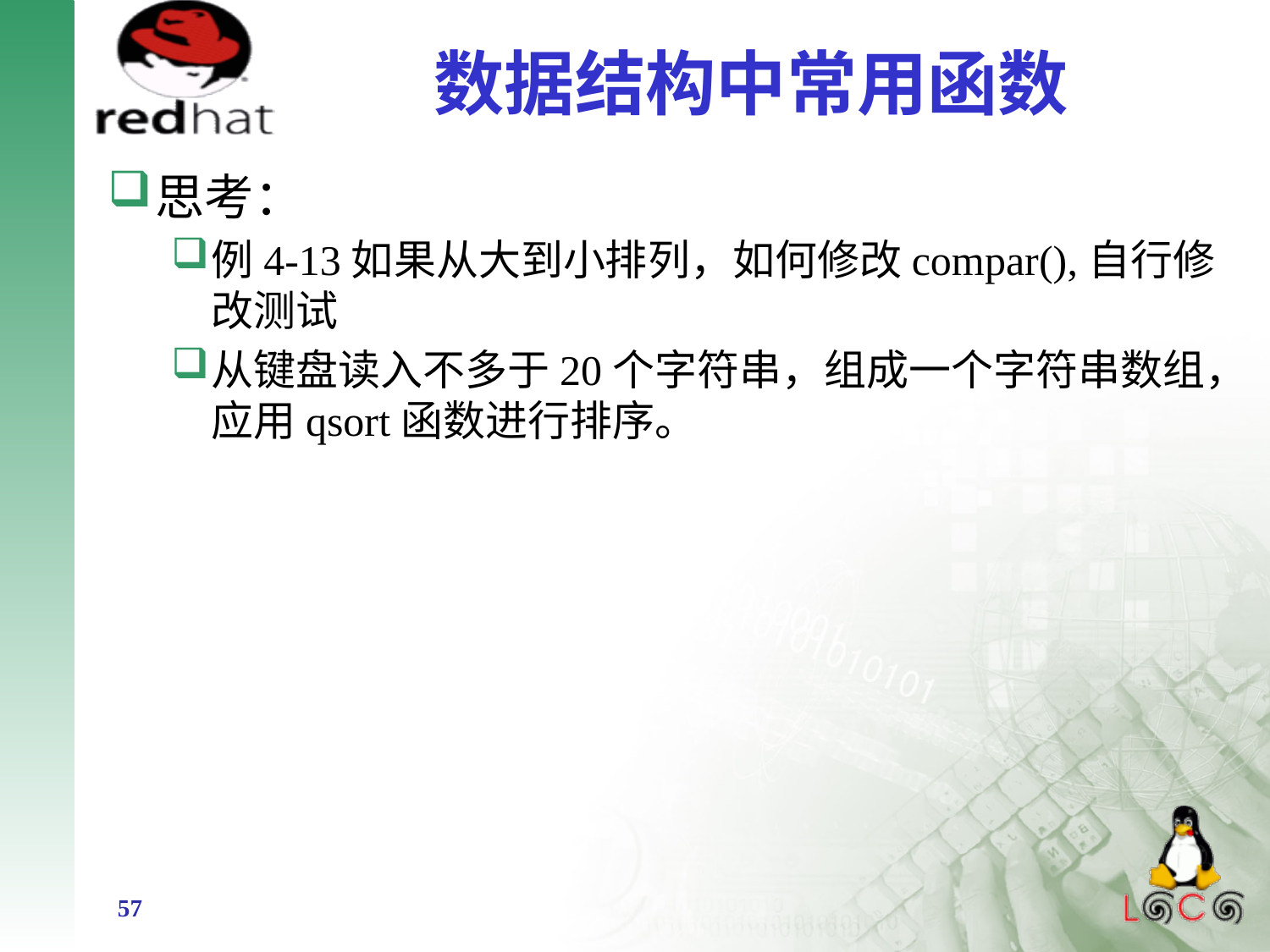

# 数据结构中常用函数
思考：
例4-13如果从大到小排列，如何修改compar(),自行修改测试
从键盘读入不多于20个字符串，组成一个字符串数组，应用qsort函数进行排序。

57